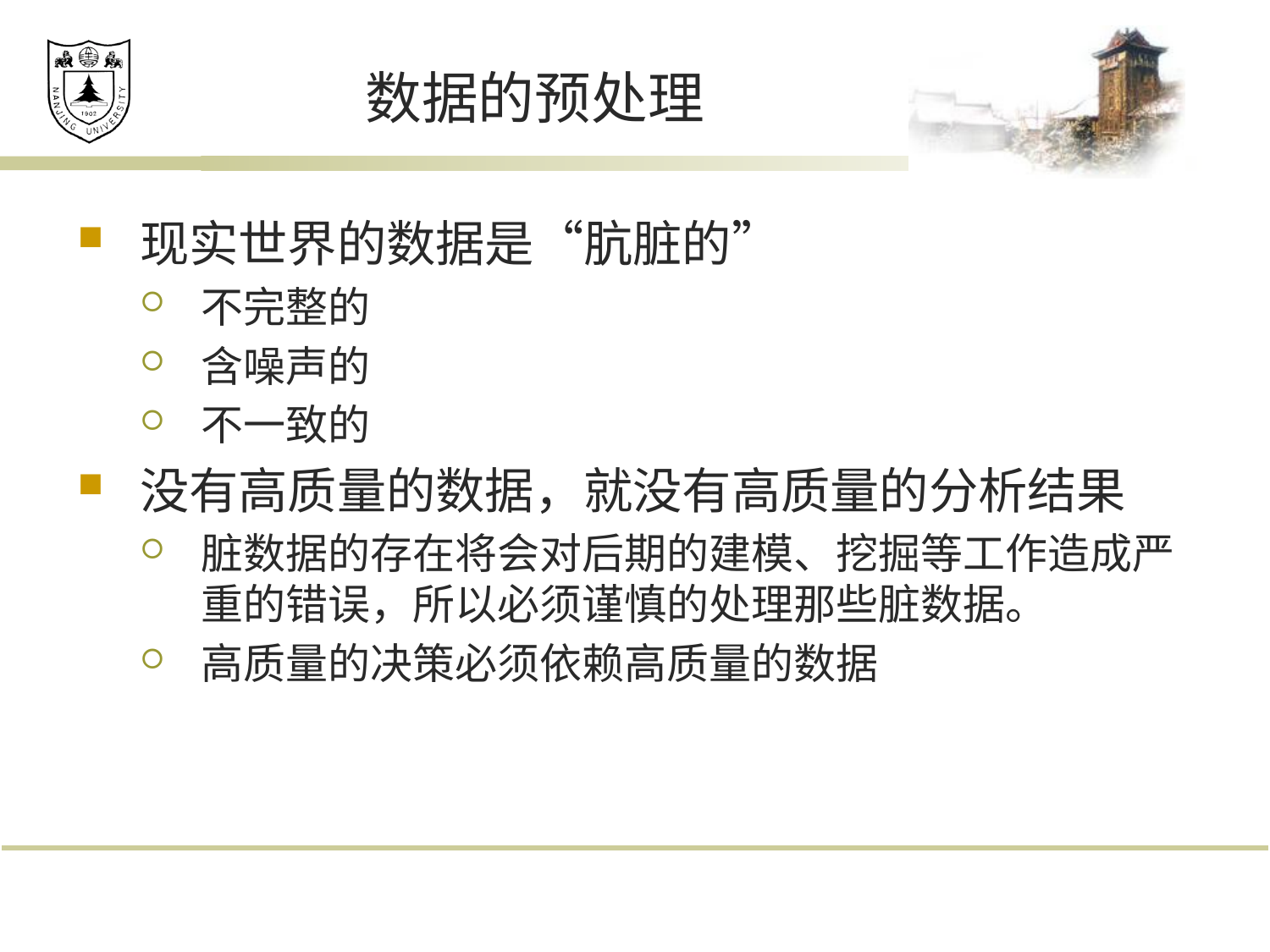

# 数据的预处理
现实世界的数据是“肮脏的”
不完整的
含噪声的
不一致的
没有高质量的数据，就没有高质量的分析结果
脏数据的存在将会对后期的建模、挖掘等工作造成严重的错误，所以必须谨慎的处理那些脏数据。
高质量的决策必须依赖高质量的数据